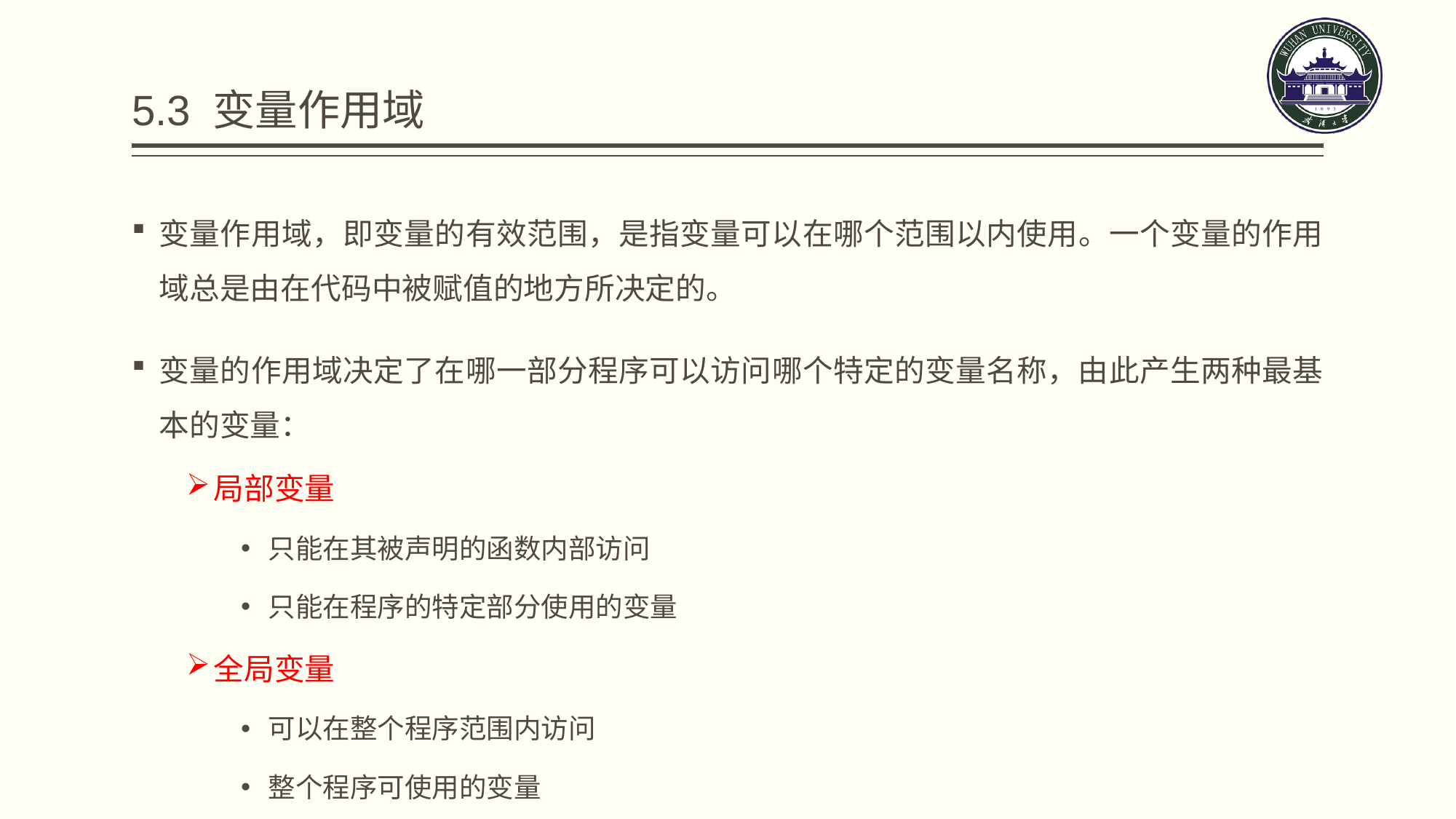

# 5.3 变量作用域
变量作用域，即变量的有效范围，是指变量可以在哪个范围以内使用。一个变量的作用域总是由在代码中被赋值的地方所决定的。
变量的作用域决定了在哪一部分程序可以访问哪个特定的变量名称，由此产生两种最基本的变量：
局部变量
只能在其被声明的函数内部访问
只能在程序的特定部分使用的变量
全局变量
可以在整个程序范围内访问
整个程序可使用的变量